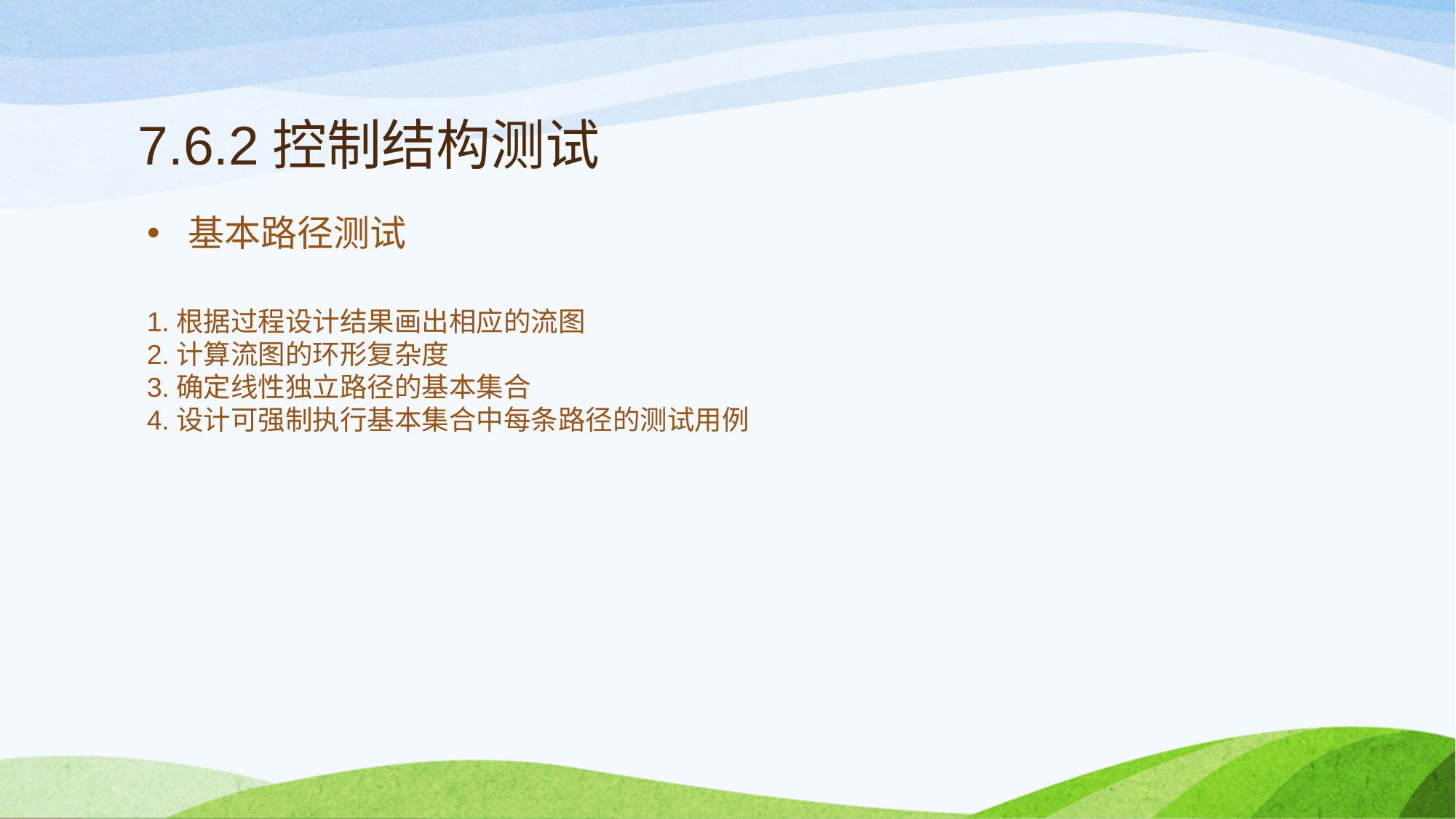

# 7.6.2控制结构测试
基本路径测试

1.根据过程设计结果画出相应的流图
2.计算流图的环形复杂度
3.确定线性独立路径的基本集合
4.设计可强制执行基本集合中每条路径的测试用例